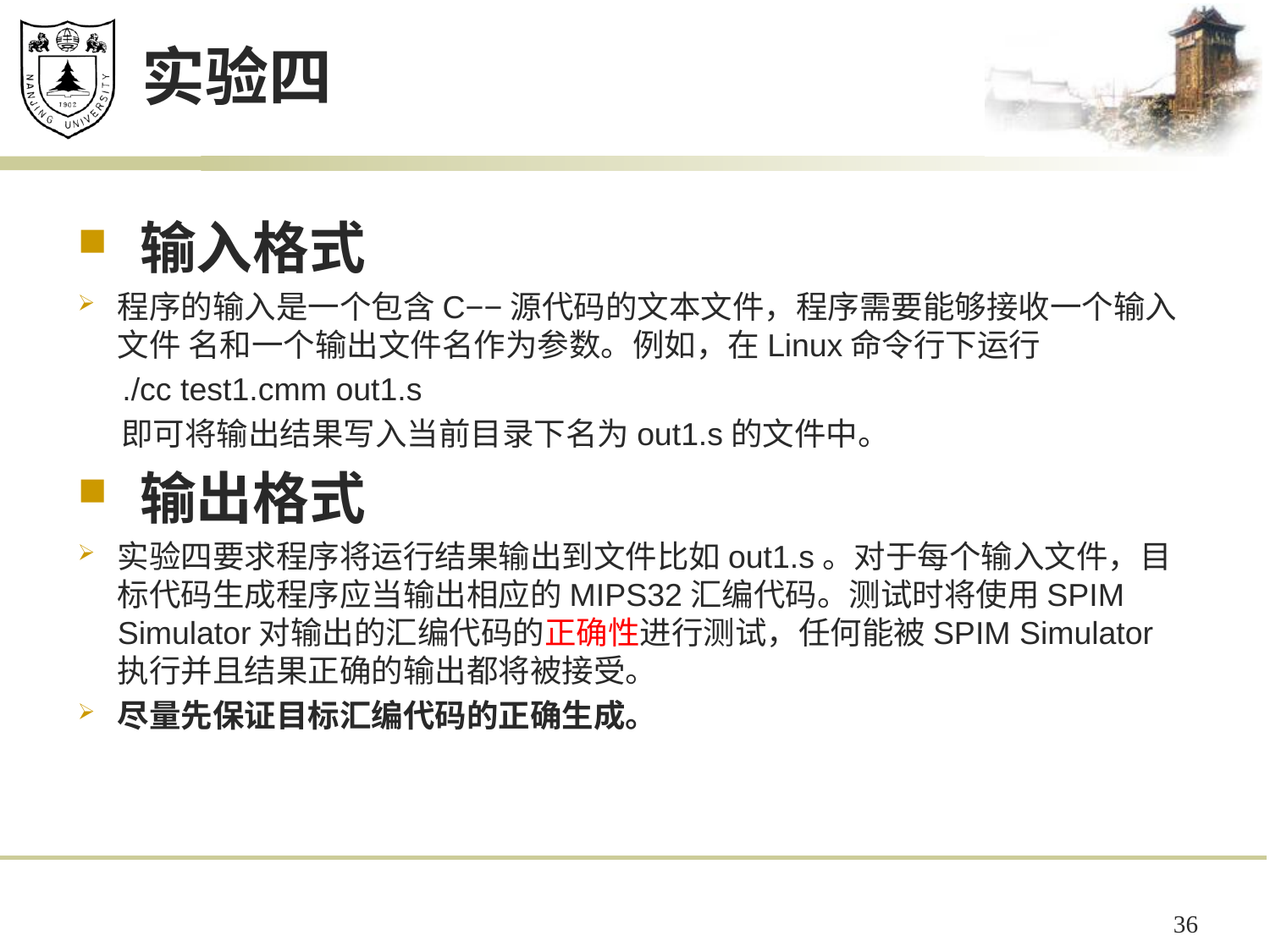

# 实验四
输入格式
程序的输入是一个包含C−−源代码的文本文件，程序需要能够接收一个输入文件 名和一个输出文件名作为参数。例如，在Linux命令行下运行
     ./cc test1.cmm out1.s
     即可将输出结果写入当前目录下名为out1.s的文件中。
输出格式
实验四要求程序将运行结果输出到文件比如out1.s。对于每个输入文件，目标代码生成程序应当输出相应的MIPS32汇编代码。测试时将使用SPIM Simulator对输出的汇编代码的正确性进行测试，任何能被SPIM Simulator执行并且结果正确的输出都将被接受。
尽量先保证目标汇编代码的正确生成。